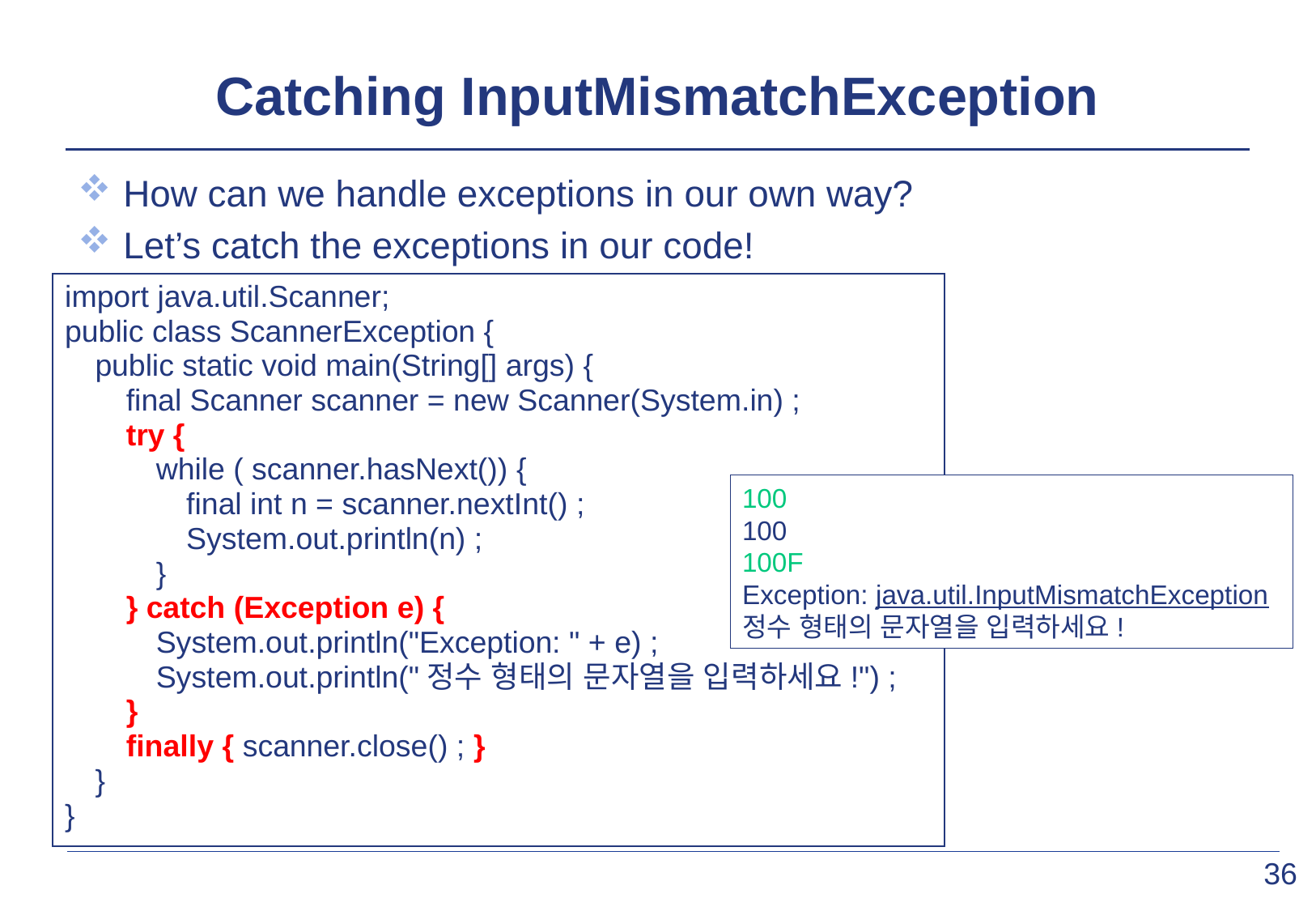

# Catching InputMismatchException
How can we handle exceptions in our own way?
Let’s catch the exceptions in our code!
import java.util.Scanner;
public class ScannerException {
	public static void main(String[] args) {
		final Scanner scanner = new Scanner(System.in) ;
		try {
			while ( scanner.hasNext()) {
				final int n = scanner.nextInt() ;
				System.out.println(n) ;
			}
		} catch (Exception e) {
			System.out.println("Exception: " + e) ;
			System.out.println("정수 형태의 문자열을 입력하세요!") ;
		}
		finally { scanner.close() ; }
	}
}
100
100
100F
Exception: java.util.InputMismatchException
정수 형태의 문자열을 입력하세요!